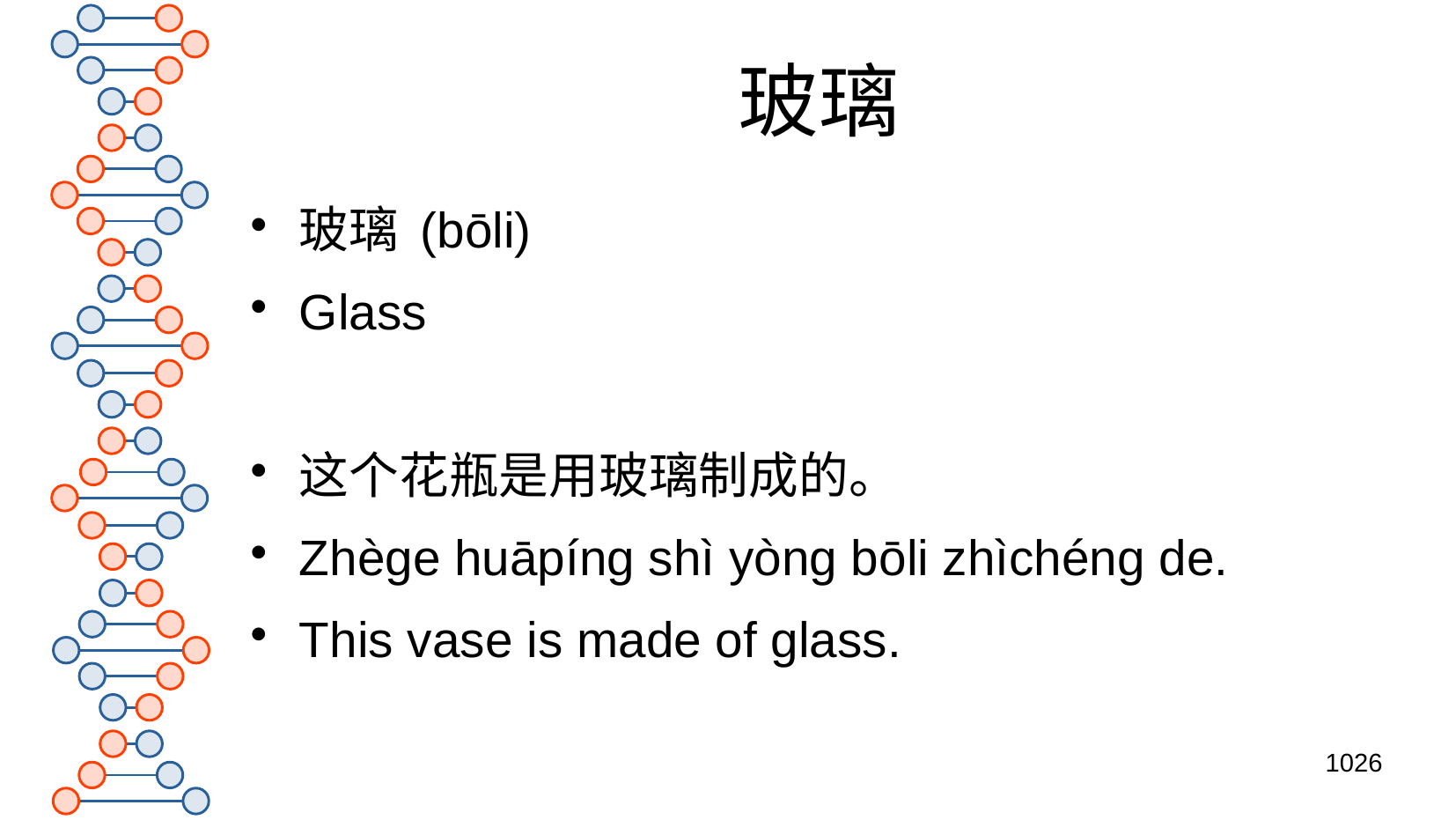

# 玻璃
玻璃 (bōli)
Glass

这个花瓶是用玻璃制成的。
Zhège huāpíng shì yòng bōli zhìchéng de.
This vase is made of glass.

1026